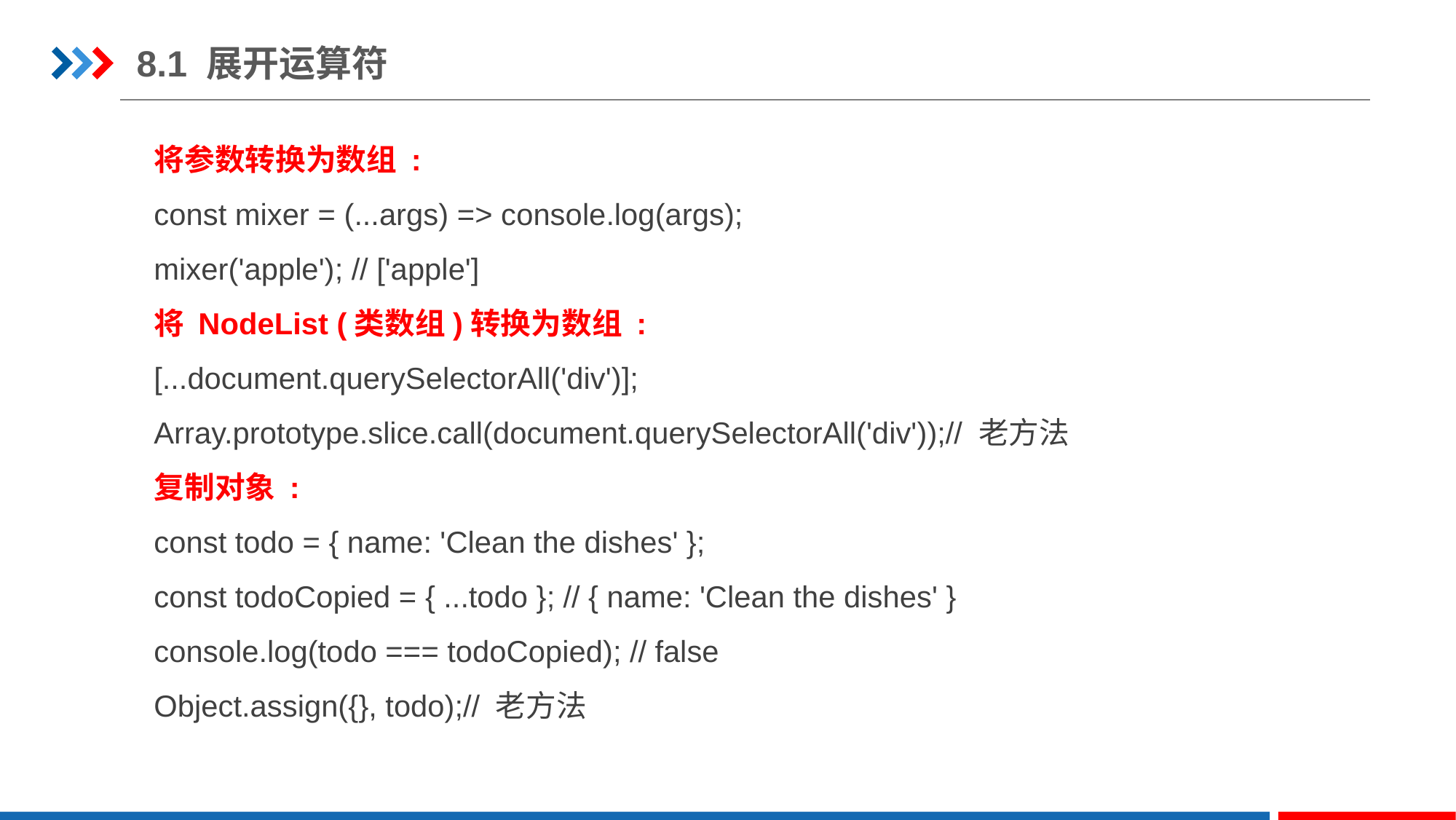

8.1 展开运算符
将参数转换为数组 :
const mixer = (...args) => console.log(args);
mixer('apple'); // ['apple']
将 NodeList (类数组)转换为数组 :
[...document.querySelectorAll('div')];
Array.prototype.slice.call(document.querySelectorAll('div'));// 老方法
复制对象 :
const todo = { name: 'Clean the dishes' };
const todoCopied = { ...todo }; // { name: 'Clean the dishes' }
console.log(todo === todoCopied); // false
Object.assign({}, todo);// 老方法